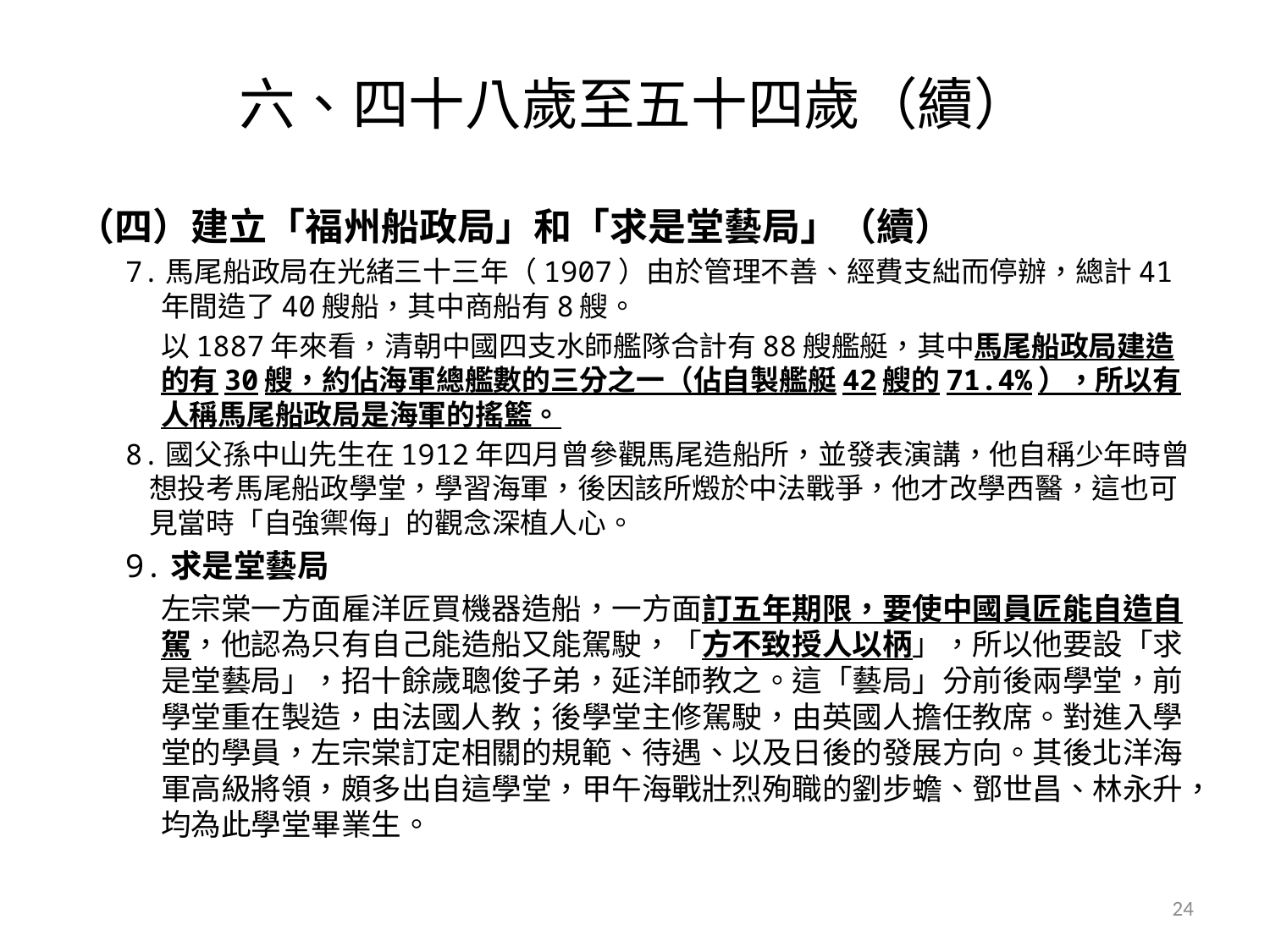

# 六、四十八歲至五十四歲（續）
（四）建立「福州船政局」和「求是堂藝局」（續）
7.馬尾船政局在光緒三十三年（1907）由於管理不善、經費支絀而停辦，總計41年間造了40艘船，其中商船有8艘。
以1887年來看，清朝中國四支水師艦隊合計有88艘艦艇，其中馬尾船政局建造的有30艘，約佔海軍總艦數的三分之一（佔自製艦艇42艘的71.4%），所以有人稱馬尾船政局是海軍的搖籃。
8.國父孫中山先生在1912年四月曾參觀馬尾造船所，並發表演講，他自稱少年時曾想投考馬尾船政學堂，學習海軍，後因該所燬於中法戰爭，他才改學西醫，這也可見當時「自強禦侮」的觀念深植人心。
9.求是堂藝局
左宗棠一方面雇洋匠買機器造船，一方面訂五年期限，要使中國員匠能自造自駕，他認為只有自己能造船又能駕駛，「方不致授人以柄」，所以他要設「求是堂藝局」，招十餘歲聰俊子弟，延洋師教之。這「藝局」分前後兩學堂，前學堂重在製造，由法國人教；後學堂主修駕駛，由英國人擔任教席。對進入學堂的學員，左宗棠訂定相關的規範、待遇、以及日後的發展方向。其後北洋海軍高級將領，頗多出自這學堂，甲午海戰壯烈殉職的劉步蟾、鄧世昌、林永升，均為此學堂畢業生。

24